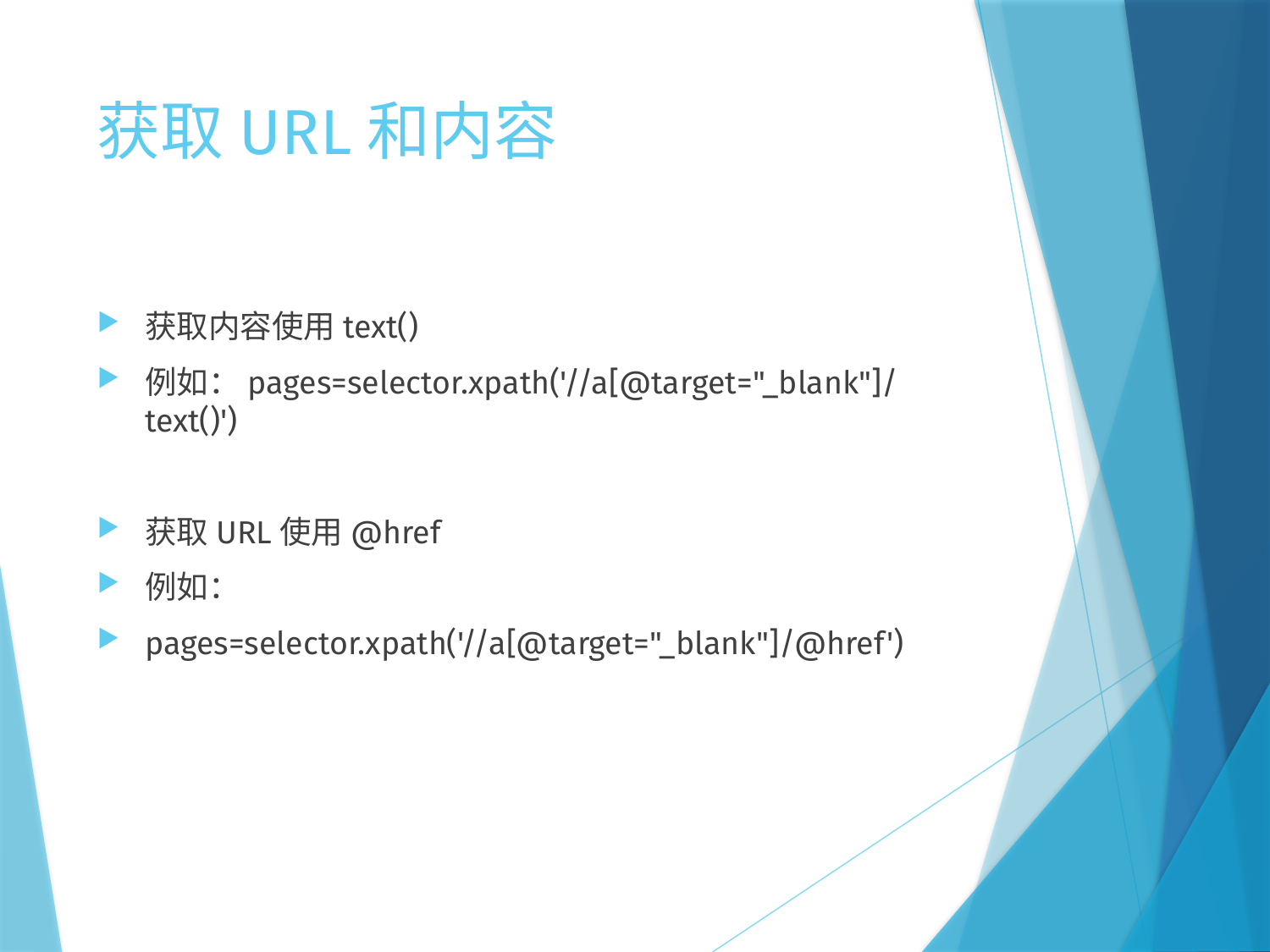

# 获取URL和内容
获取内容使用text()
例如：pages=selector.xpath('//a[@target="_blank"]/text()')

获取URL使用@href
例如：
pages=selector.xpath('//a[@target="_blank"]/@href')